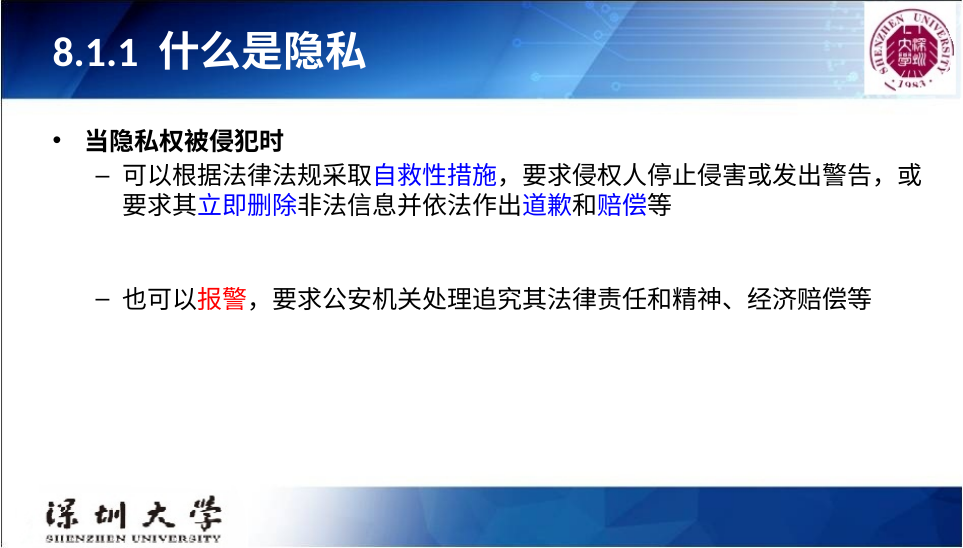

# 8.1.1 什么是隐私
当隐私权被侵犯时
可以根据法律法规采取自救性措施，要求侵权人停止侵害或发出警告，或要求其立即删除非法信息并依法作出道歉和赔偿等

也可以报警，要求公安机关处理追究其法律责任和精神、经济赔偿等
290